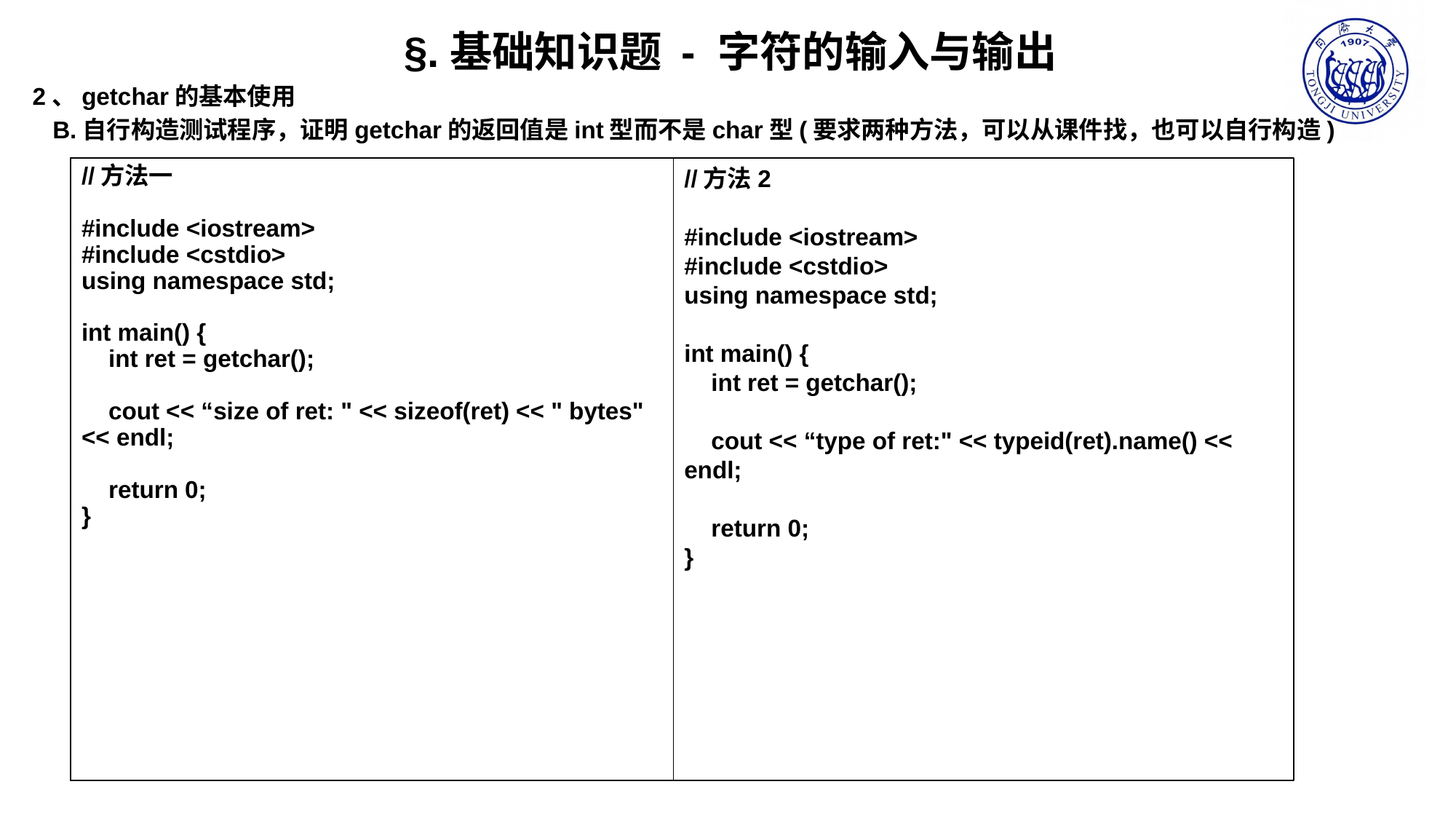

§.基础知识题 - 字符的输入与输出
2、getchar的基本使用
   B.自行构造测试程序，证明getchar的返回值是int型而不是char型(要求两种方法，可以从课件找，也可以自行构造)
//方法2

#include <iostream>
#include <cstdio>
using namespace std;

int main() {
    int ret = getchar();

    cout << “type of ret:" << typeid(ret).name() << endl;

    return 0;
}
//方法一

#include <iostream>
#include <cstdio>
using namespace std;

int main() {
    int ret = getchar();

    cout << “size of ret: " << sizeof(ret) << " bytes" << endl;

    return 0;
}